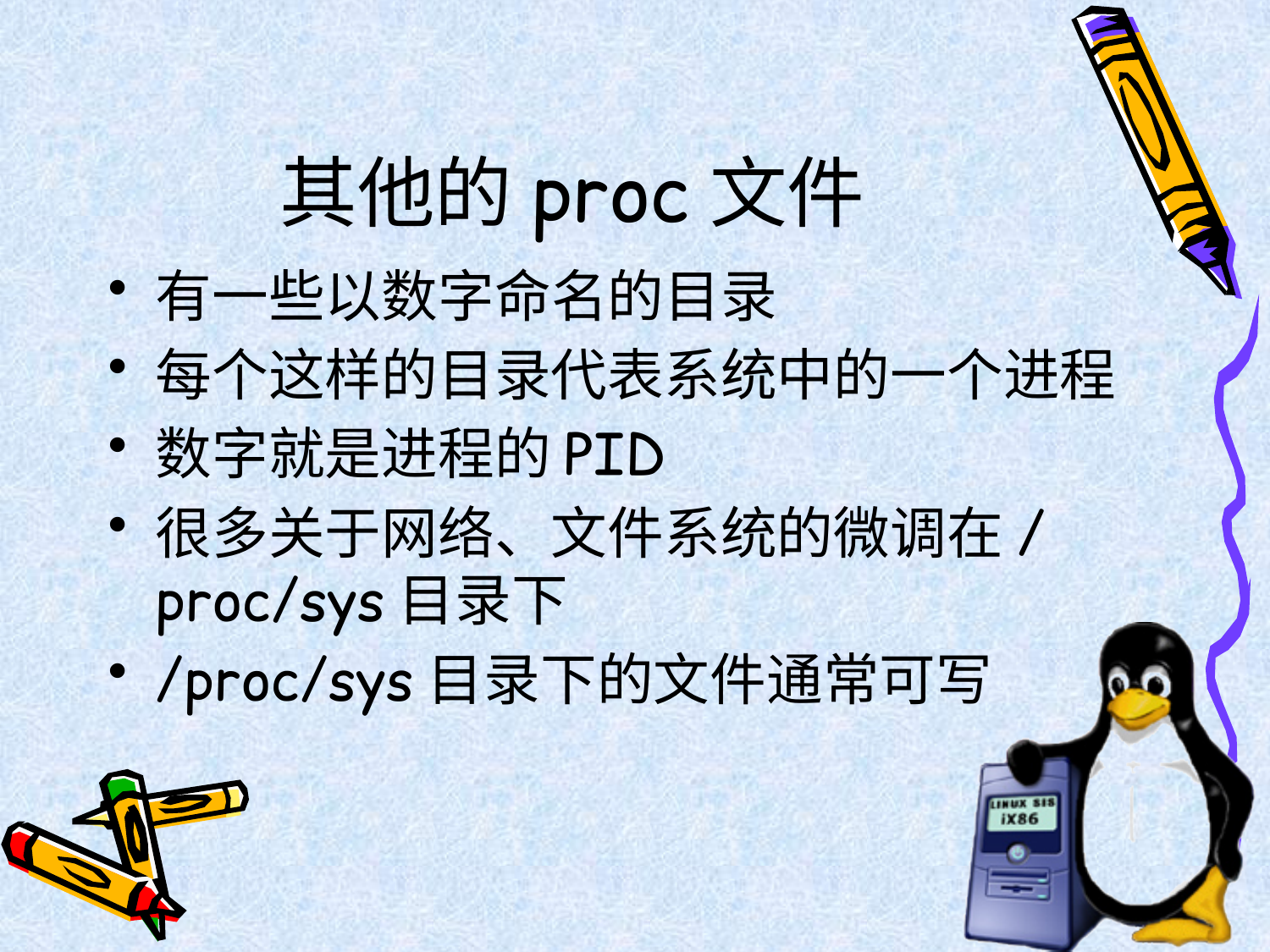

# 其他的proc文件
有一些以数字命名的目录
每个这样的目录代表系统中的一个进程
数字就是进程的PID
很多关于网络、文件系统的微调在/proc/sys目录下
/proc/sys目录下的文件通常可写